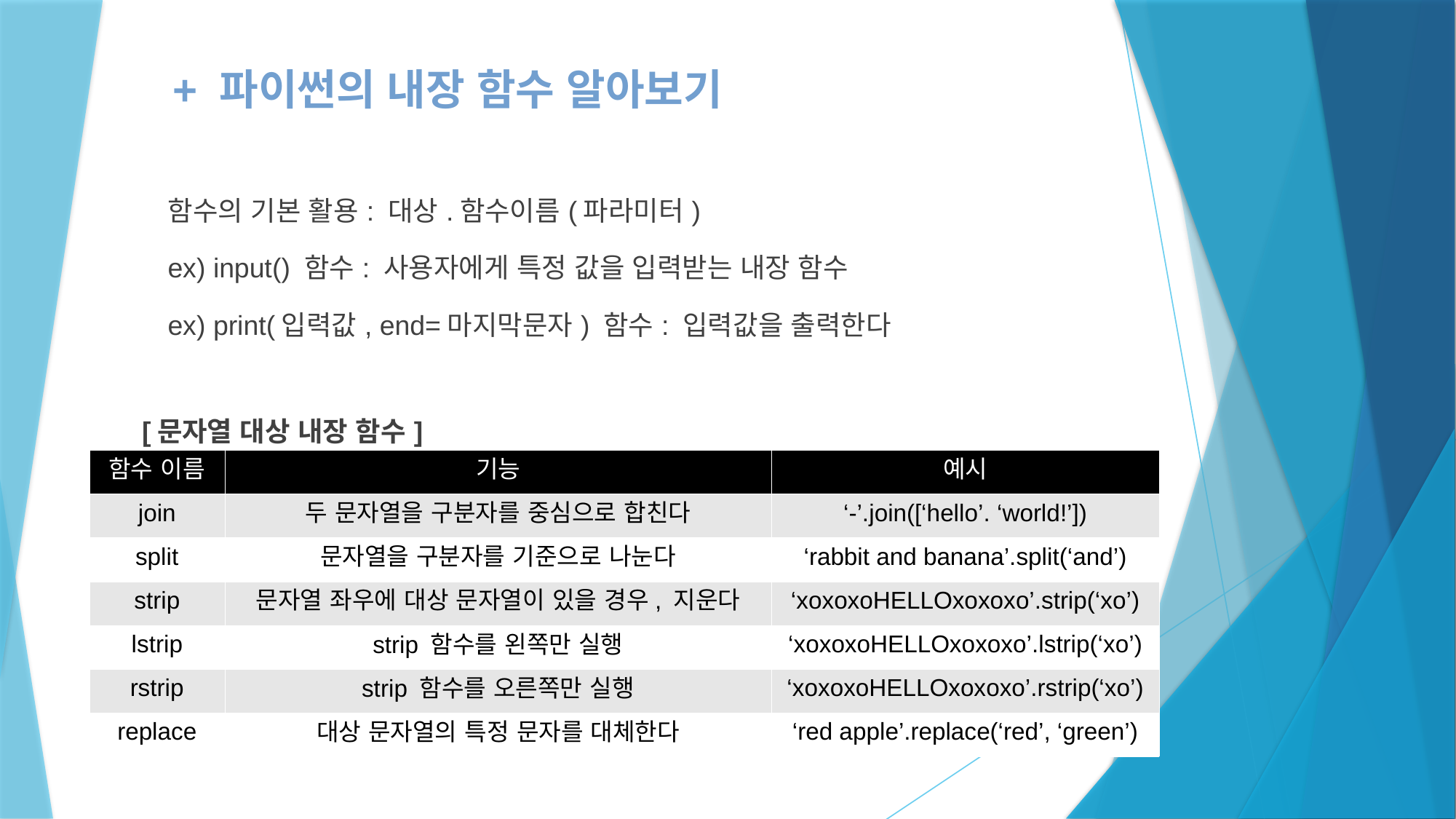

+ 파이썬의 내장 함수 알아보기
함수의 기본 활용: 대상.함수이름(파라미터)
ex) input() 함수: 사용자에게 특정 값을 입력받는 내장 함수
ex) print(입력값, end=마지막문자) 함수: 입력값을 출력한다

[문자열 대상 내장 함수]
| 함수 이름 | 기능 | 예시 |
| --- | --- | --- |
| join | 두 문자열을 구분자를 중심으로 합친다 | ‘-’.join([‘hello’. ‘world!’]) |
| split | 문자열을 구분자를 기준으로 나눈다 | ‘rabbit and banana’.split(‘and’) |
| strip | 문자열 좌우에 대상 문자열이 있을 경우, 지운다 | ‘xoxoxoHELLOxoxoxo’.strip(‘xo’) |
| lstrip | strip 함수를 왼쪽만 실행 | ‘xoxoxoHELLOxoxoxo’.lstrip(‘xo’) |
| rstrip | strip 함수를 오른쪽만 실행 | ‘xoxoxoHELLOxoxoxo’.rstrip(‘xo’) |
| replace | 대상 문자열의 특정 문자를 대체한다 | ‘red apple’.replace(‘red’, ‘green’) |